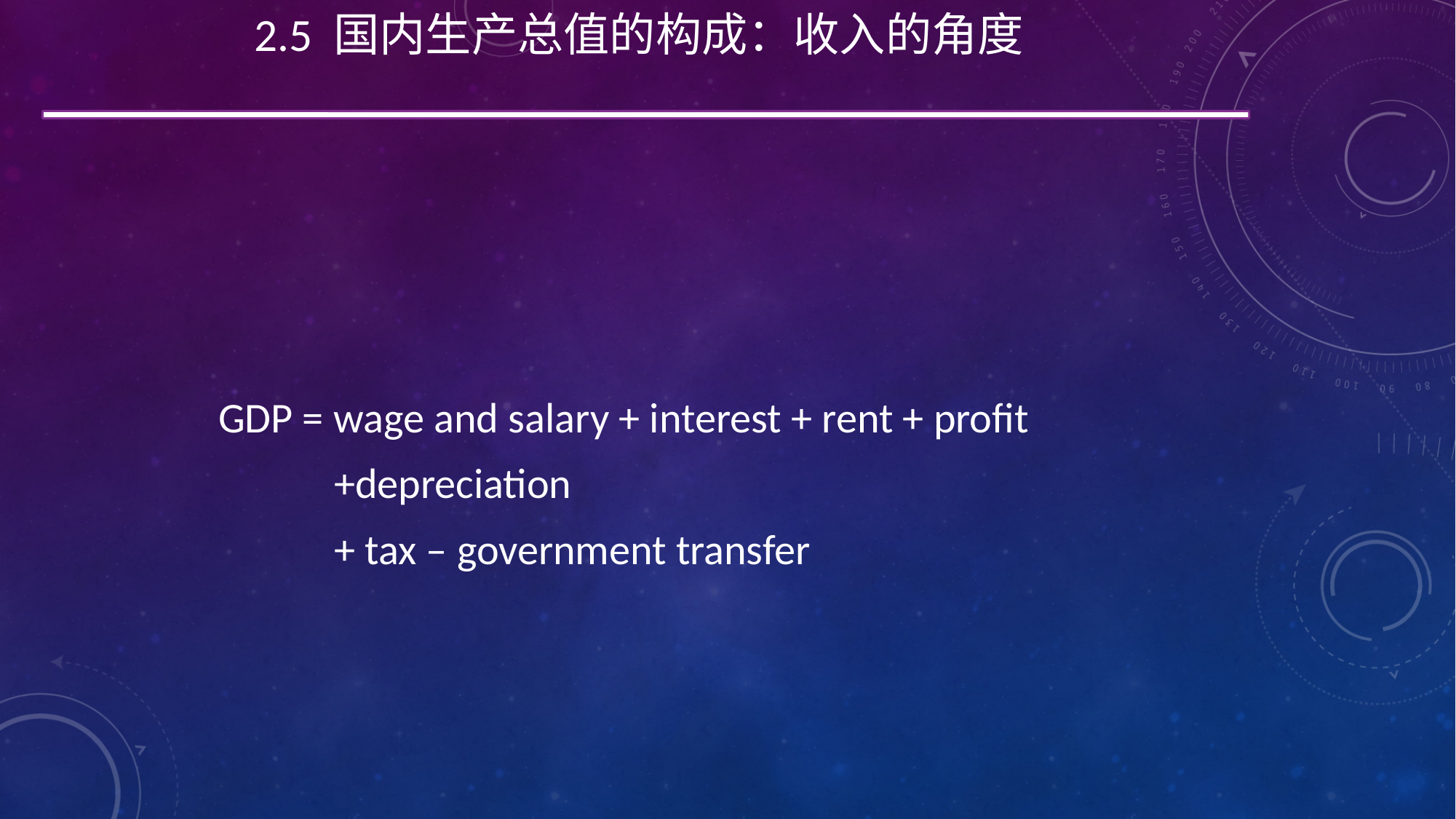

# 2.5 国内生产总值的构成：收入的角度

GDP = wage and salary + interest + rent + profit
            +depreciation
            + tax – government transfer